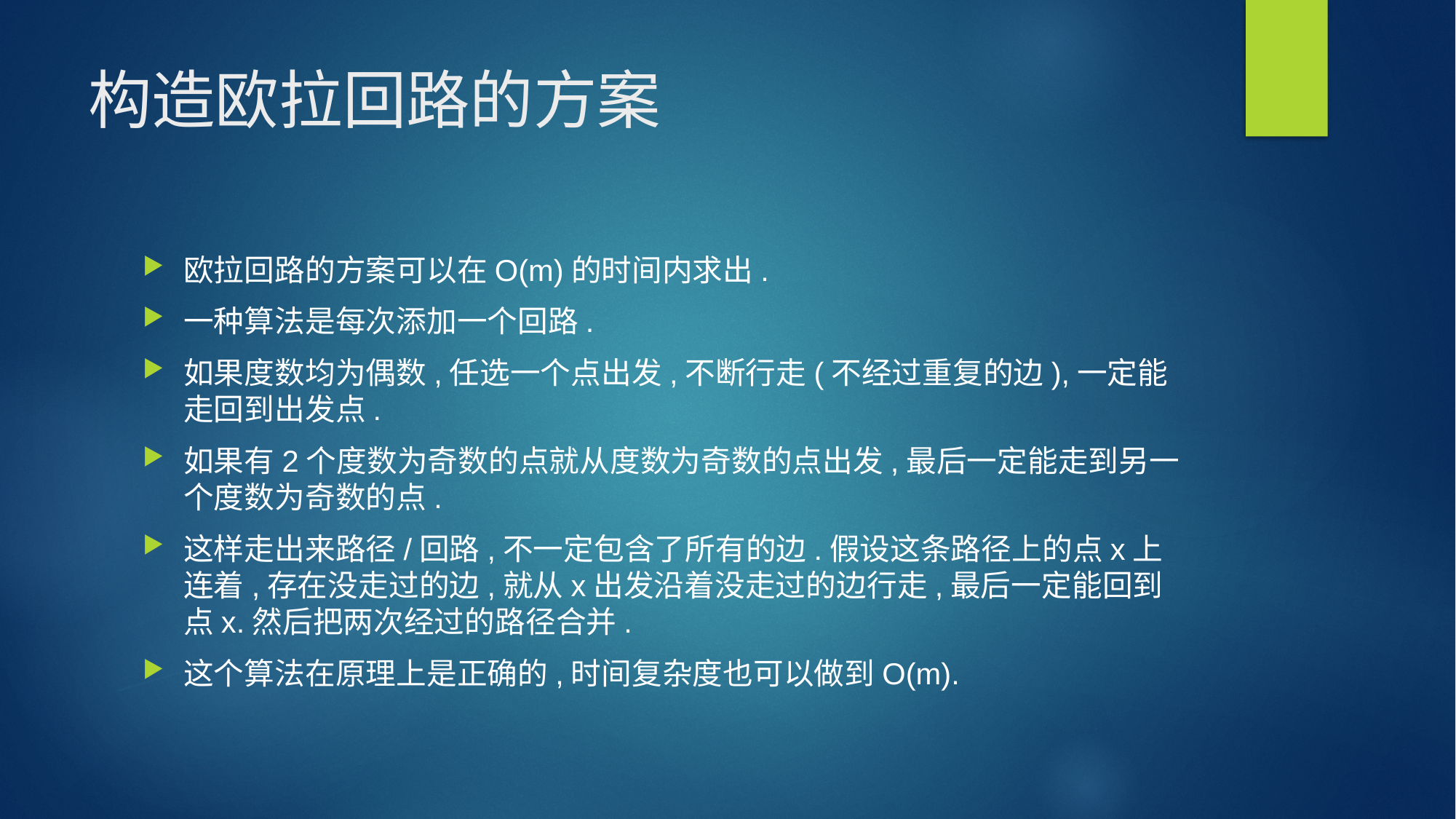

# 构造欧拉回路的方案
欧拉回路的方案可以在O(m)的时间内求出.
一种算法是每次添加一个回路.
如果度数均为偶数,任选一个点出发,不断行走(不经过重复的边),一定能走回到出发点.
如果有2个度数为奇数的点就从度数为奇数的点出发,最后一定能走到另一个度数为奇数的点.
这样走出来路径/回路,不一定包含了所有的边.假设这条路径上的点x上连着,存在没走过的边,就从x出发沿着没走过的边行走,最后一定能回到点x.然后把两次经过的路径合并.
这个算法在原理上是正确的,时间复杂度也可以做到O(m).